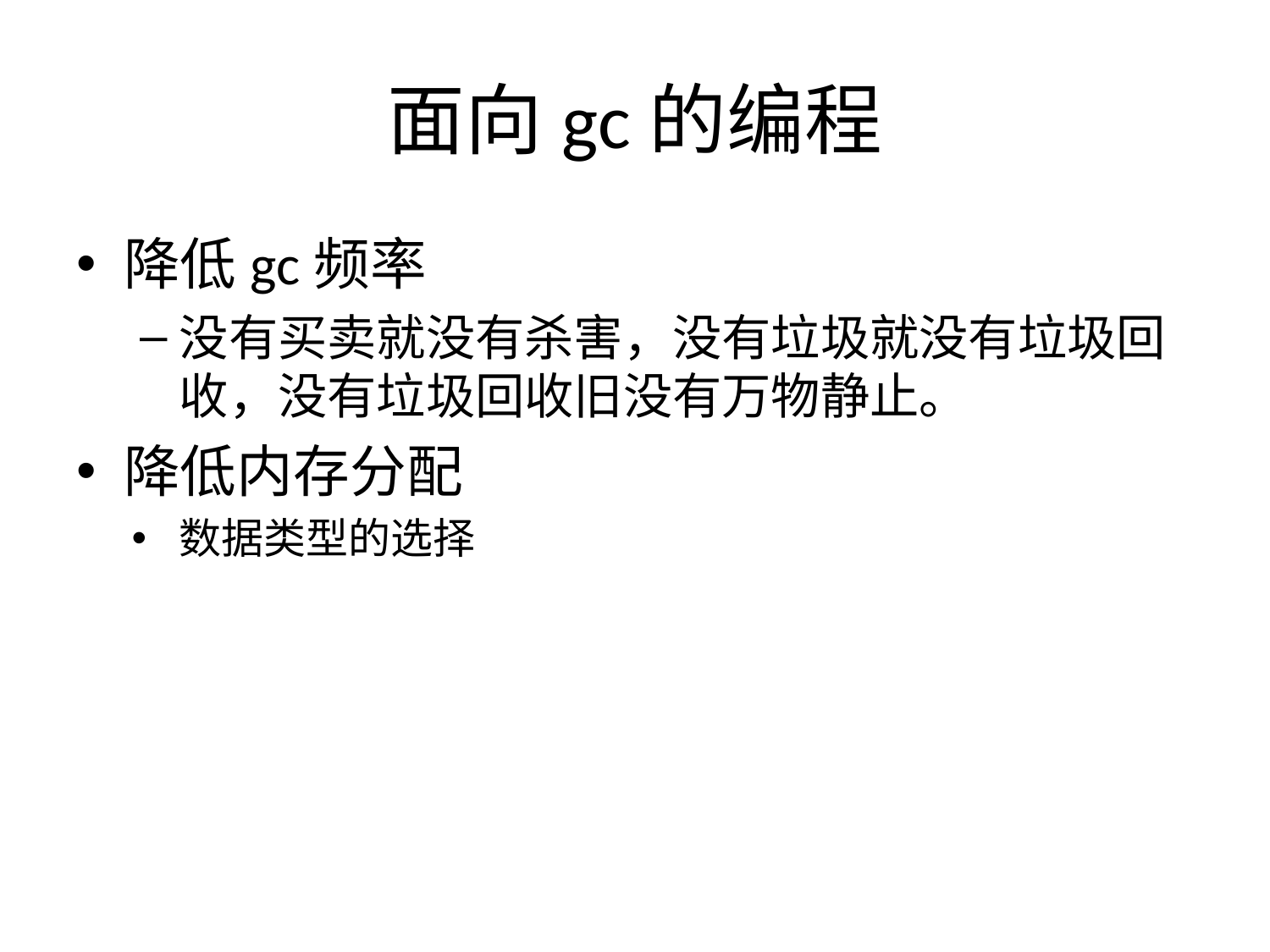

# 面向gc的编程
降低gc频率
没有买卖就没有杀害，没有垃圾就没有垃圾回收，没有垃圾回收旧没有万物静止。
降低内存分配
数据类型的选择